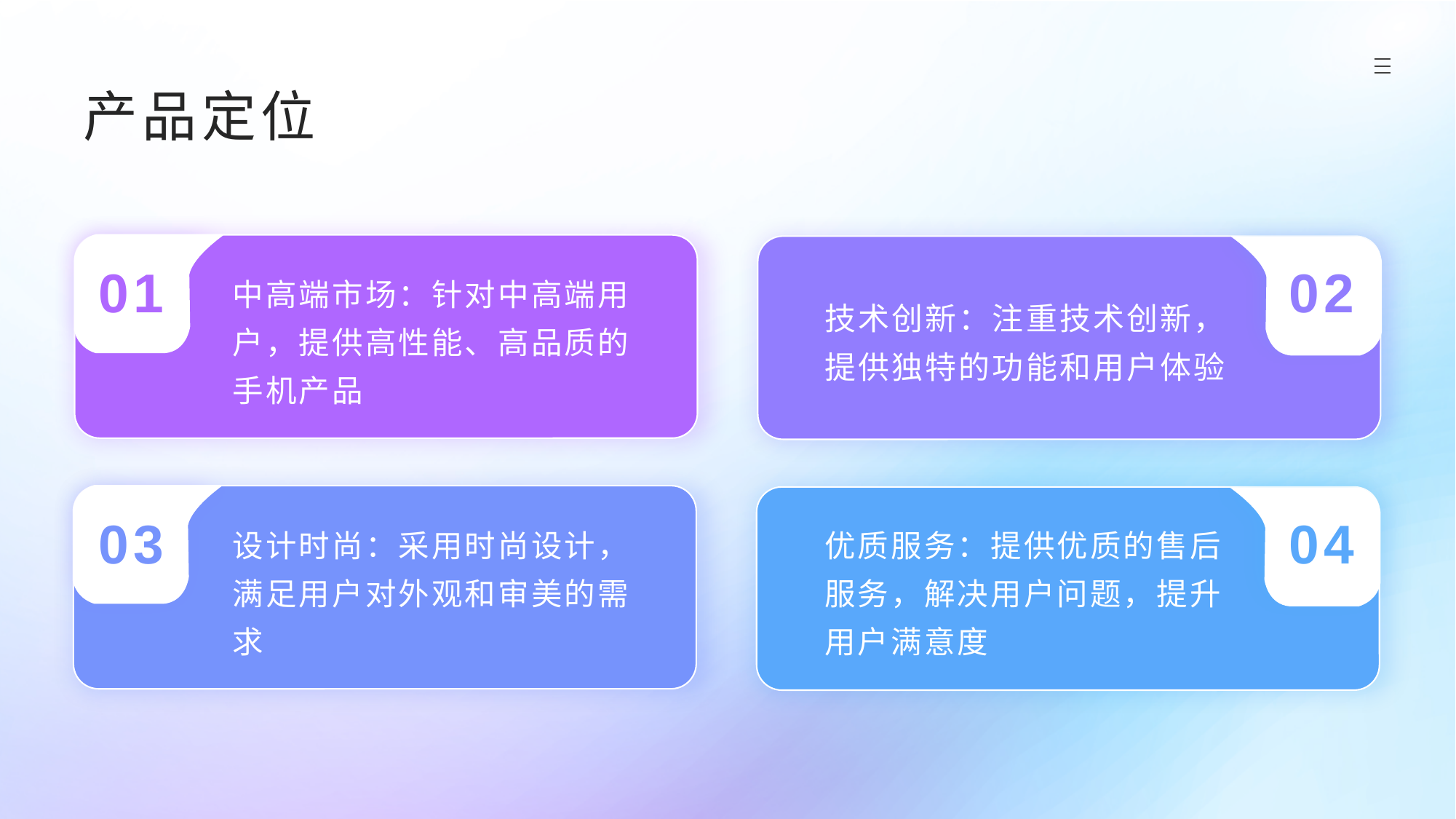

产品定位

01
中高端市场：针对中高端用户，提供高性能、高品质的手机产品
技术创新：注重技术创新，提供独特的功能和用户体验
02

03
设计时尚：采用时尚设计，满足用户对外观和审美的需求
优质服务：提供优质的售后服务，解决用户问题，提升用户满意度
04